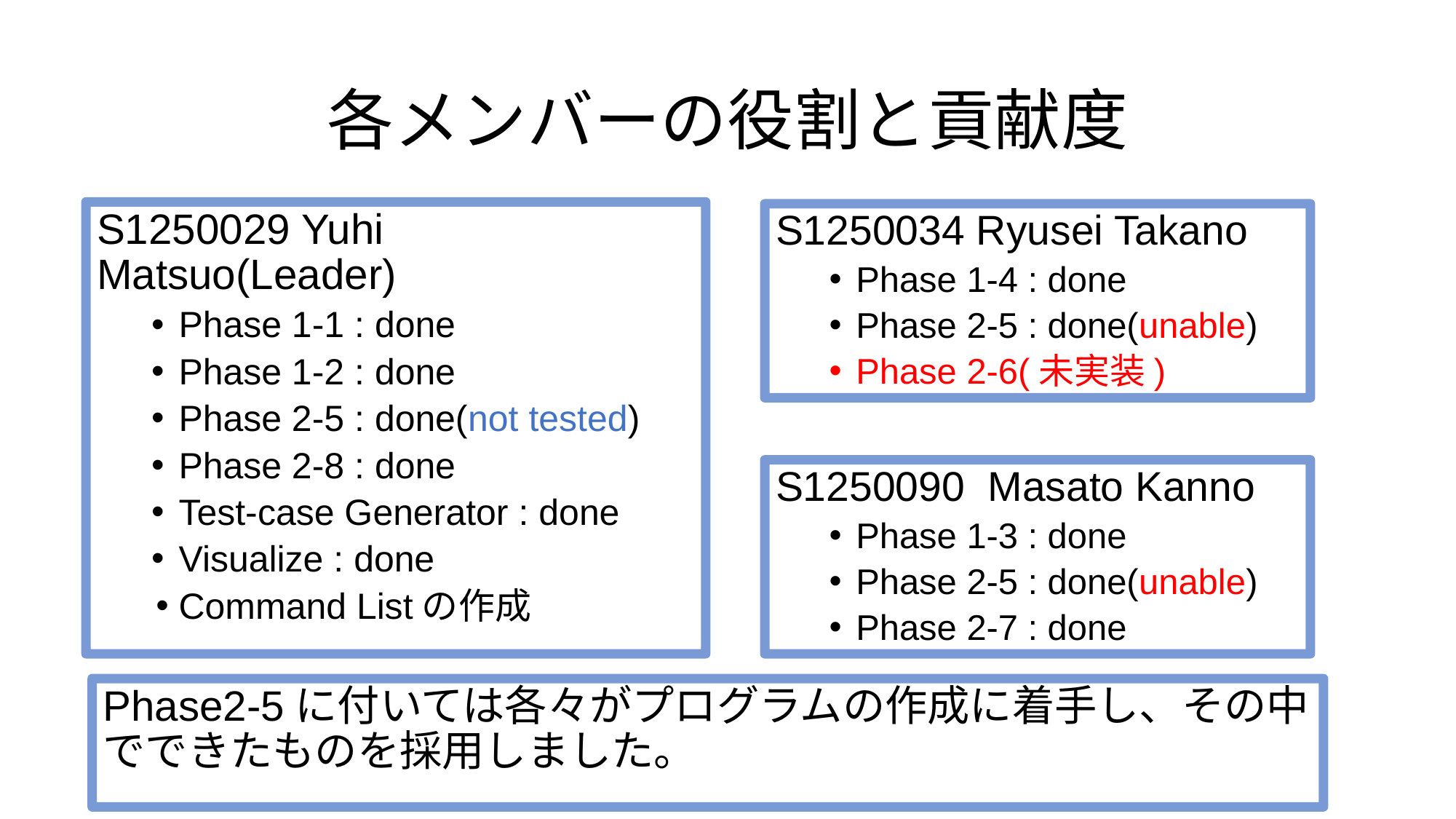

# 各メンバーの役割と貢献度
S1250029 Yuhi Matsuo(Leader)
Phase 1-1 : done
Phase 1-2 : done
Phase 2-5 : done(not tested)
Phase 2-8 : done
Test-case Generator : done
Visualize : done
Command Listの作成
S1250034 Ryusei Takano
Phase 1-4 : done
Phase 2-5 : done(unable)
Phase 2-6(未実装)
S1250090  Masato Kanno
Phase 1-3 : done
Phase 2-5 : done(unable)
Phase 2-7 : done
Phase2-5に付いては各々がプログラムの作成に着手し、その中でできたものを採用しました。